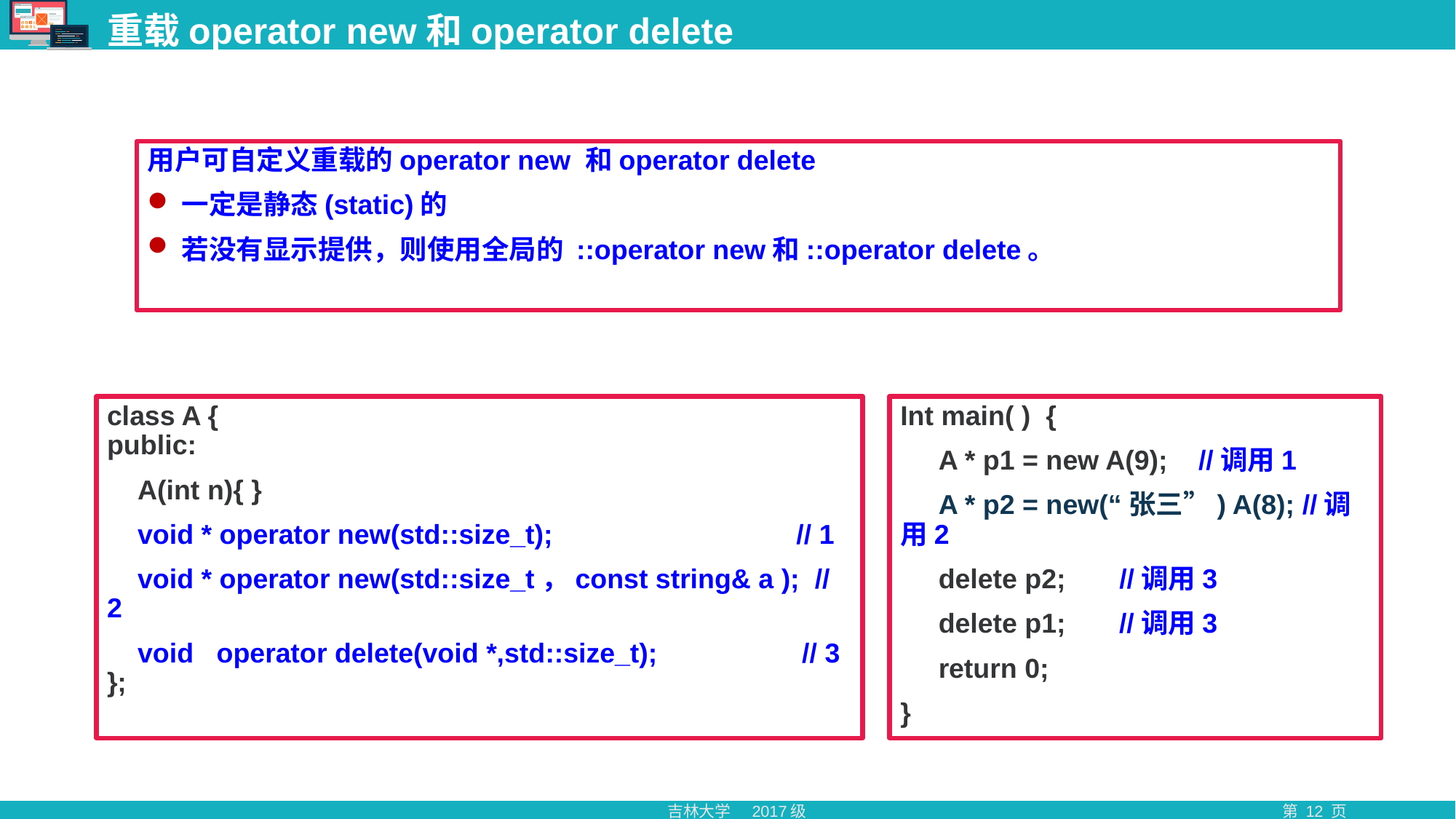

# 重载operator new和operator delete
用户可自定义重载的operator new 和operator delete
一定是静态(static)的
若没有显示提供，则使用全局的 ::operator new和::operator delete。
class A {
public:
    A(int n){ }
    void * operator new(std::size_t);                                // 1
    void * operator new(std::size_t，const string& a );  // 2
    void   operator delete(void *,std::size_t);                   // 3
};
Int main( )  {
     A * p1 = new A(9);    //调用1
     A * p2 = new(“张三”) A(8); //调用2
     delete p2;       //调用3
     delete p1;       //调用3
     return 0;
}